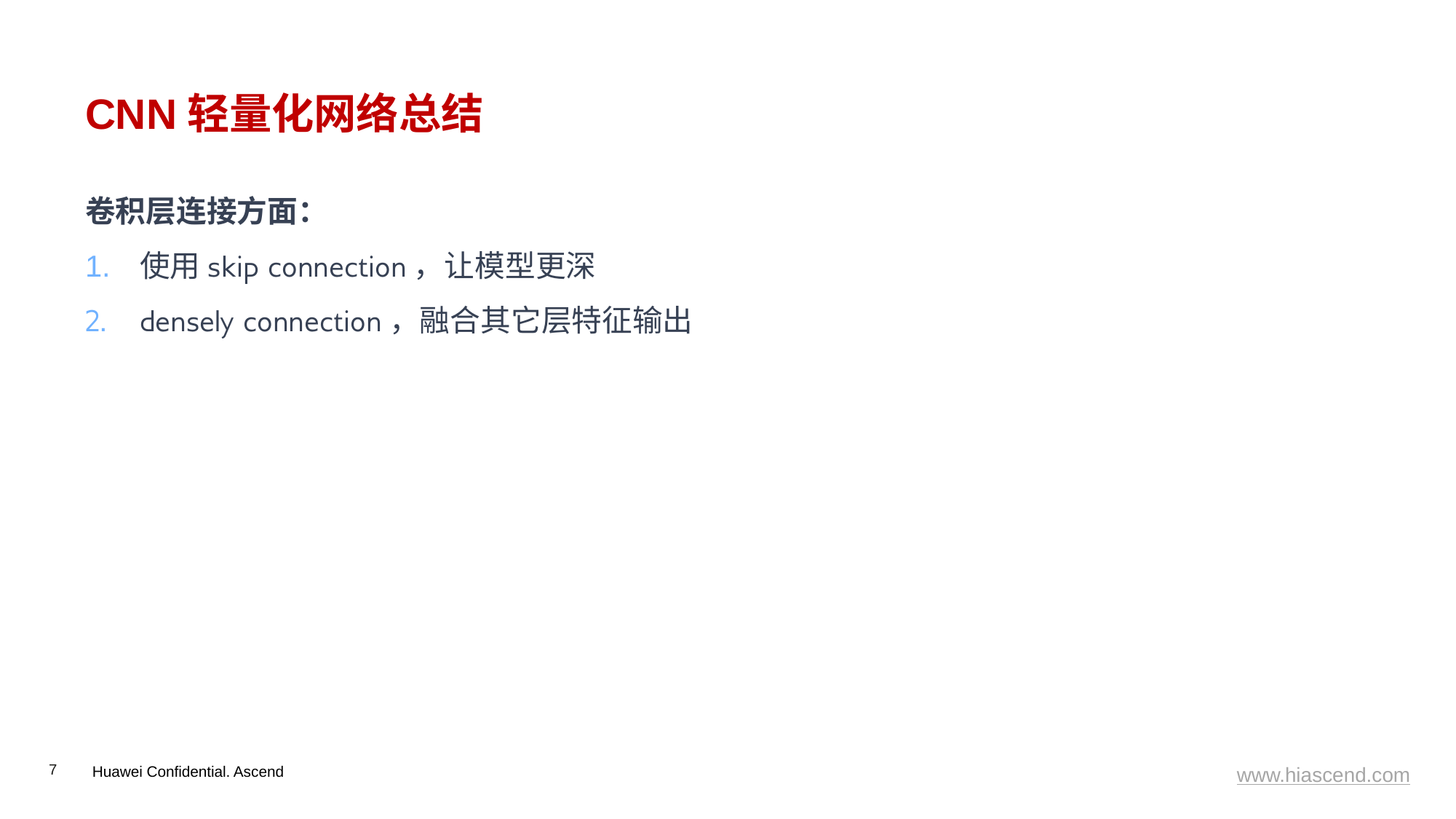

# CNN轻量化网络总结
卷积层连接方面：
使用skip connection，让模型更深
densely connection，融合其它层特征输出